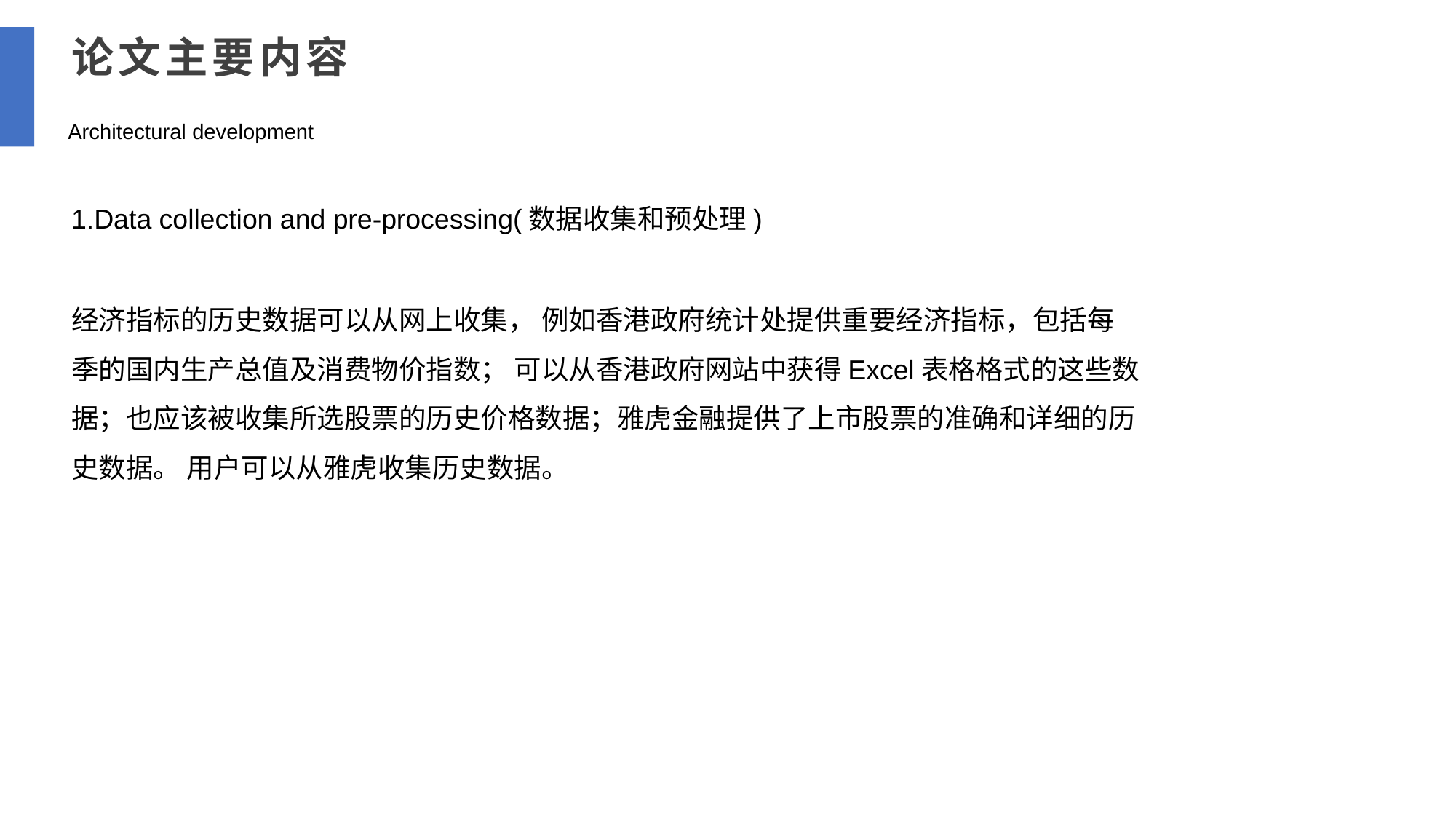

论文主要内容
Architectural development
1.Data collection and pre-processing(数据收集和预处理)
经济指标的历史数据可以从网上收集， 例如香港政府统计处提供重要经济指标，包括每季的国内生产总值及消费物价指数； 可以从香港政府网站中获得Excel表格格式的这些数据；也应该被收集所选股票的历史价格数据；雅虎金融提供了上市股票的准确和详细的历史数据。 用户可以从雅虎收集历史数据。